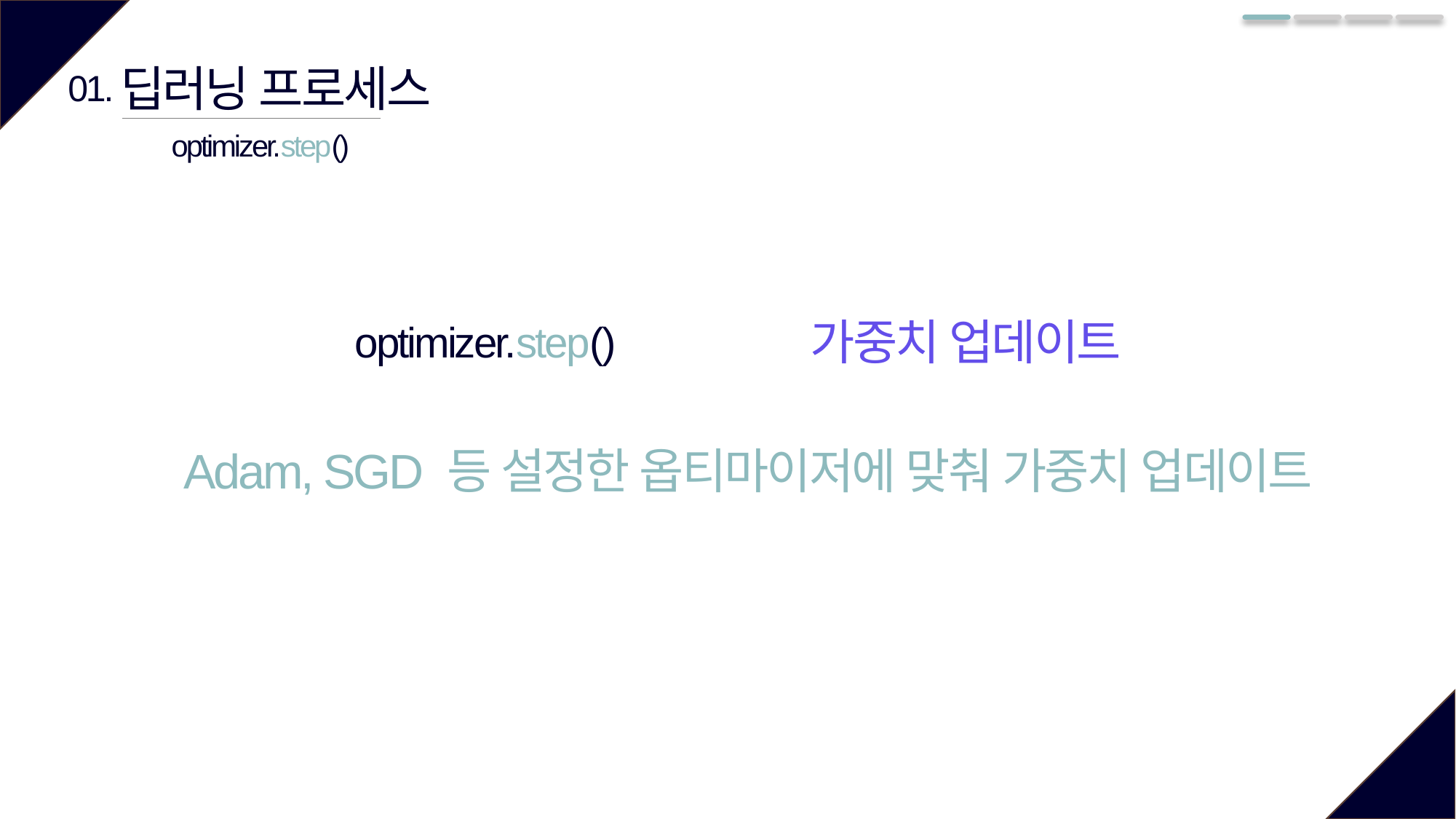

딥러닝 프로세스
01.
optimizer.step()
가중치 업데이트
optimizer.step()
Adam, SGD 등 설정한 옵티마이저에 맞춰 가중치 업데이트